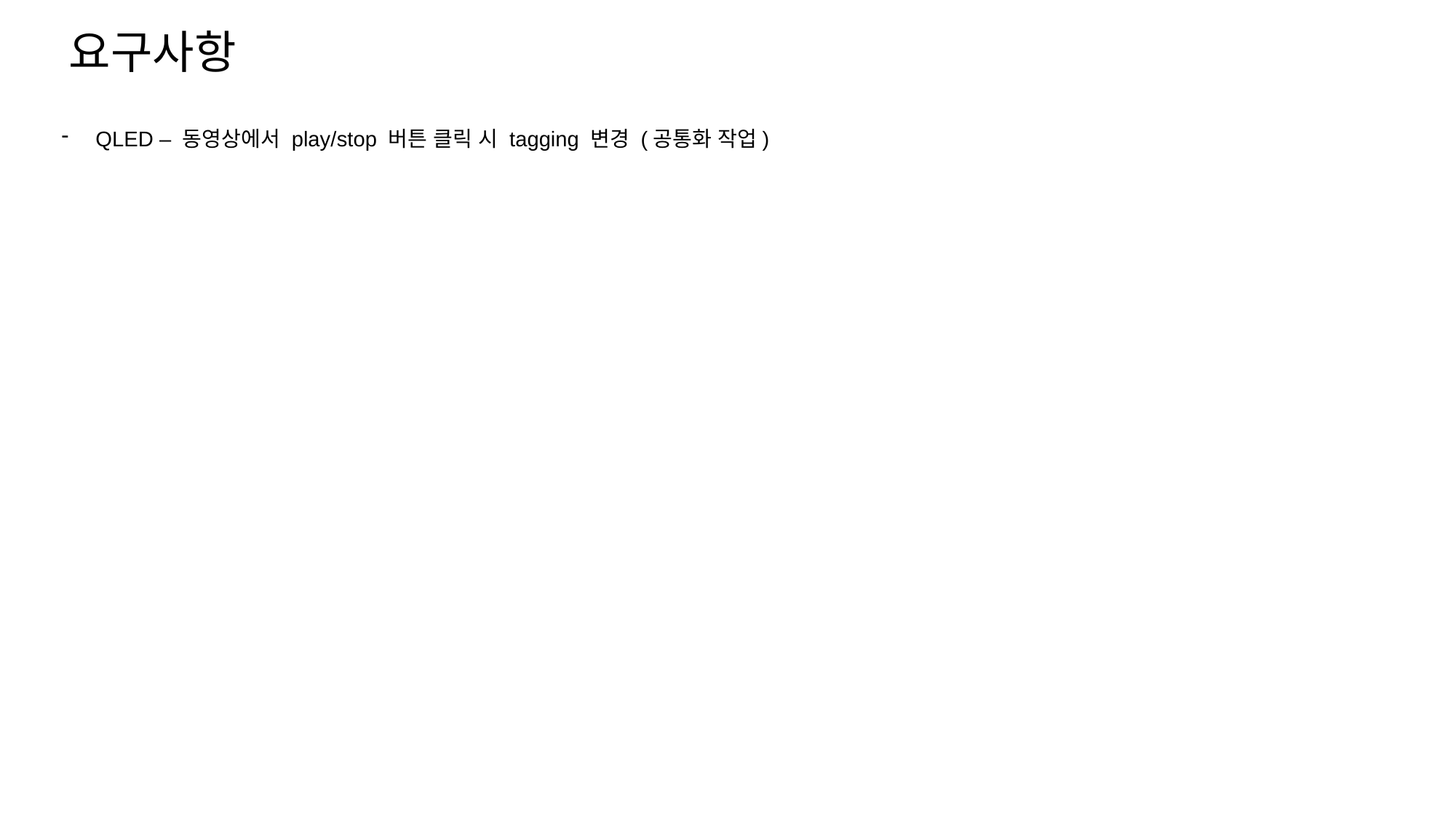

요구사항
QLED – 동영상에서 play/stop 버튼 클릭 시 tagging 변경 (공통화 작업)